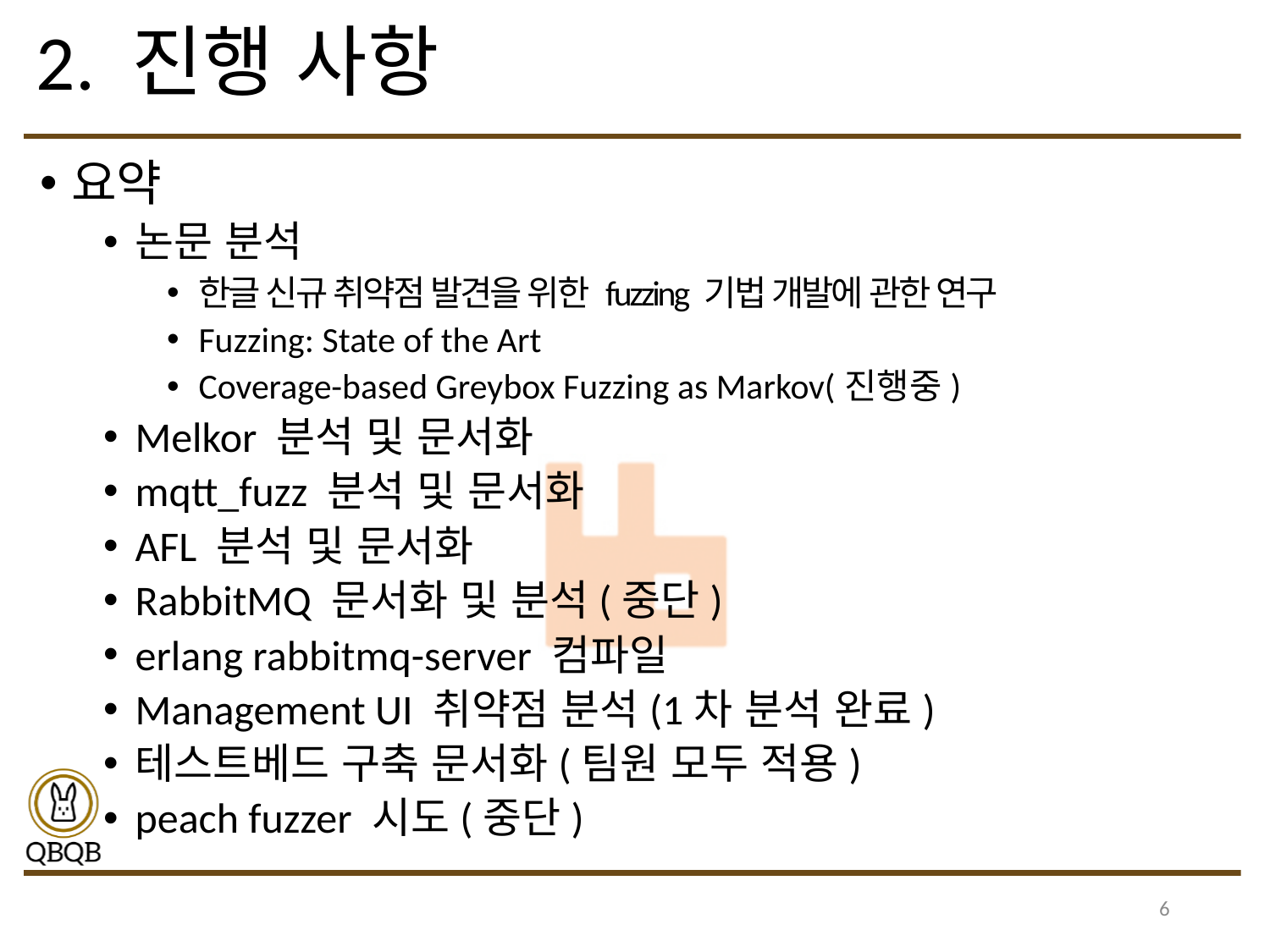

# 2. 진행 사항
요약
논문 분석
한글 신규 취약점 발견을 위한 fuzzing 기법 개발에 관한 연구
Fuzzing: State of the Art
Coverage-based Greybox Fuzzing as Markov(진행중)
Melkor 분석 및 문서화
mqtt_fuzz 분석 및 문서화
AFL 분석 및 문서화
RabbitMQ 문서화 및 분석(중단)
erlang rabbitmq-server 컴파일
Management UI 취약점 분석(1차 분석 완료)
테스트베드 구축 문서화(팀원 모두 적용)
peach fuzzer 시도(중단)

6